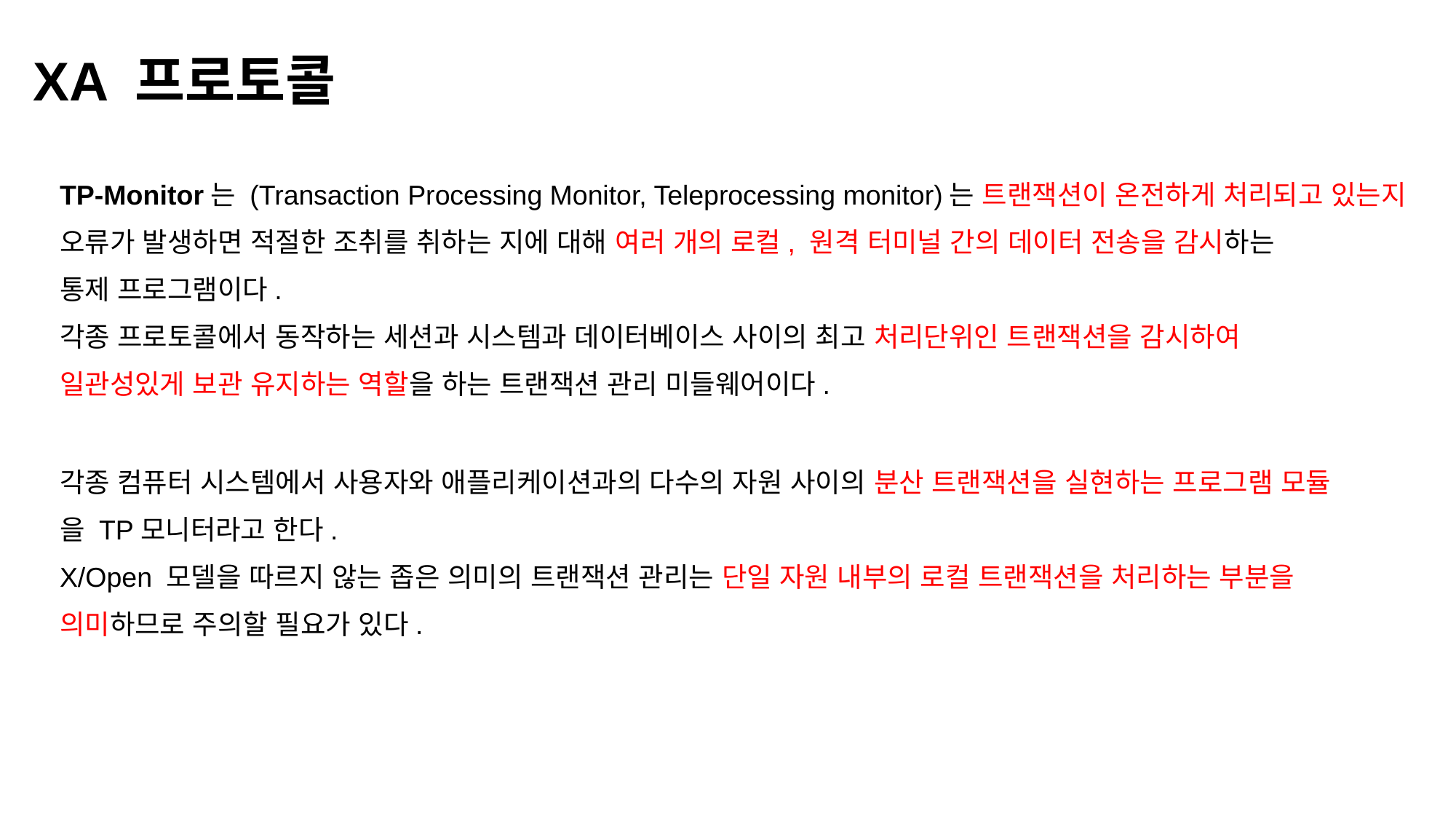

XA 프로토콜
TP-Monitor는 (Transaction Processing Monitor, Teleprocessing monitor)는 트랜잭션이 온전하게 처리되고 있는지

오류가 발생하면 적절한 조취를 취하는 지에 대해 여러 개의 로컬, 원격 터미널 간의 데이터 전송을 감시하는

통제 프로그램이다.

각종 프로토콜에서 동작하는 세션과 시스템과 데이터베이스 사이의 최고 처리단위인 트랜잭션을 감시하여

일관성있게 보관 유지하는 역할을 하는 트랜잭션 관리 미들웨어이다.

각종 컴퓨터 시스템에서 사용자와 애플리케이션과의 다수의 자원 사이의 분산 트랜잭션을 실현하는 프로그램 모듈

을 TP모니터라고 한다.

X/Open 모델을 따르지 않는 좁은 의미의 트랜잭션 관리는 단일 자원 내부의 로컬 트랜잭션을 처리하는 부분을

의미하므로 주의할 필요가 있다.